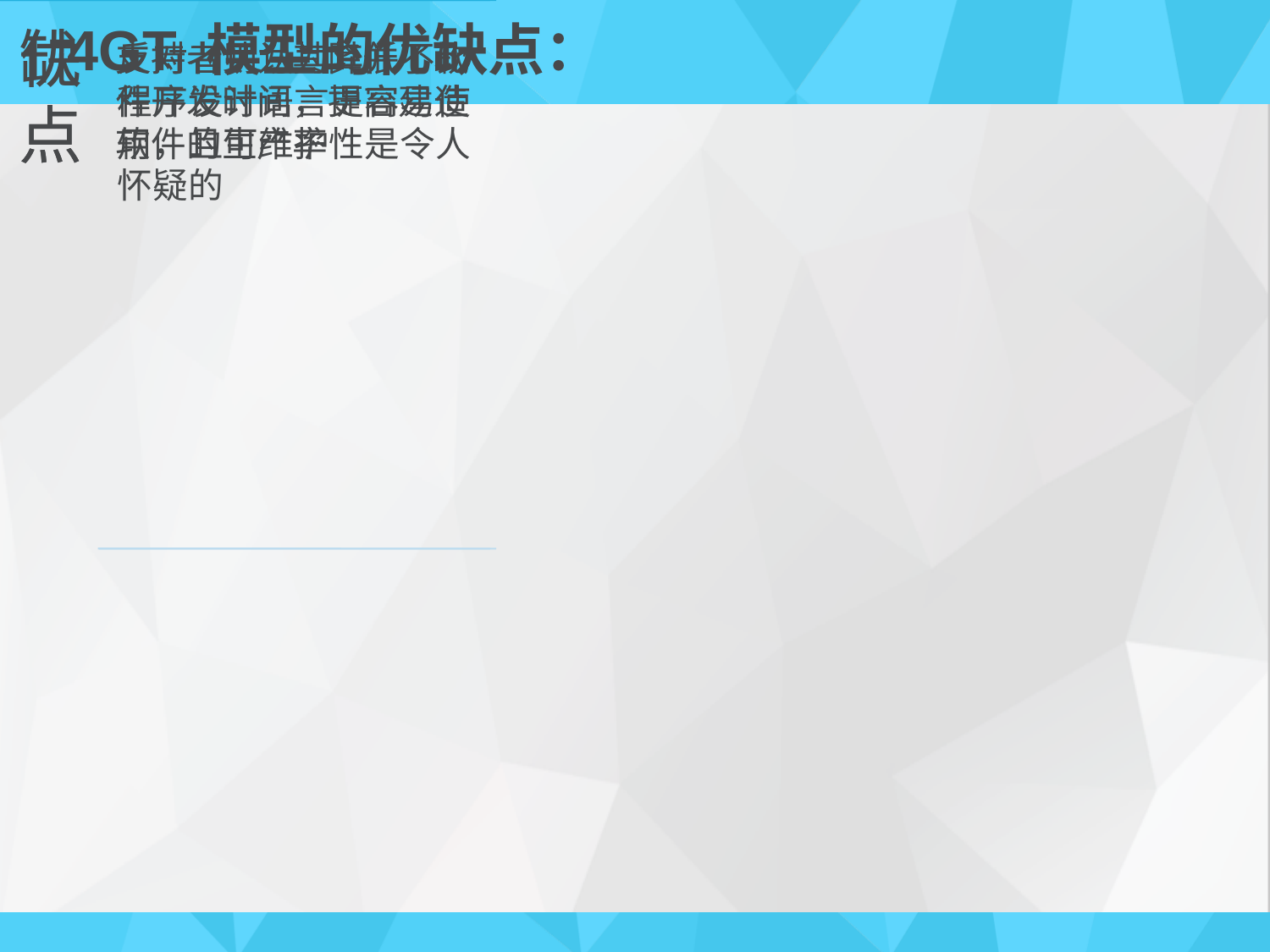

# 4GT 模型的优缺点：
优点
支持者认为其降低了软件开发时间，提高建造软件的生产率
缺点
反对者则认为其并不比程序设计语言更容易使用，且可维护性是令人怀疑的